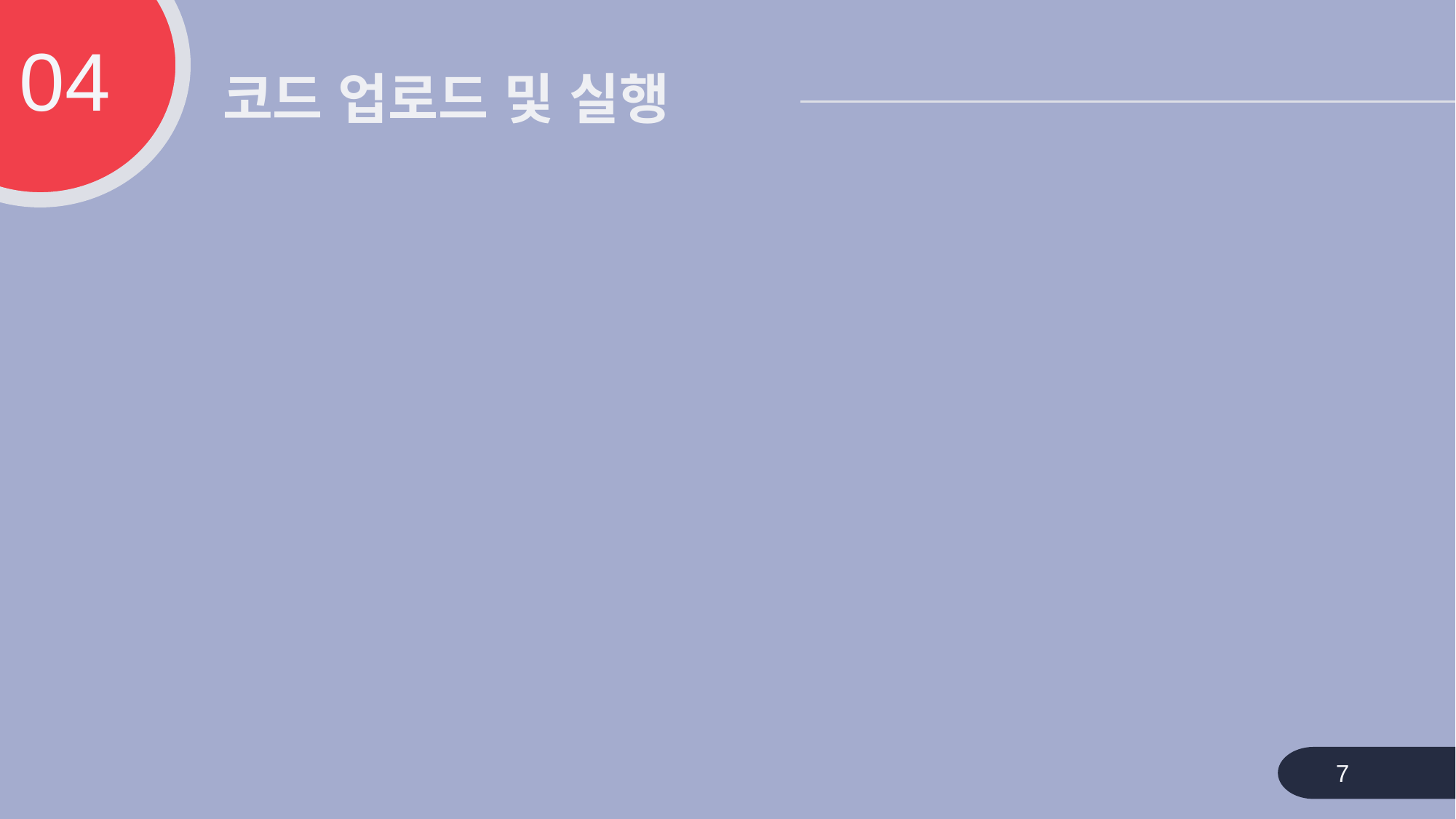

04
# 코드 업로드 및 실행
7